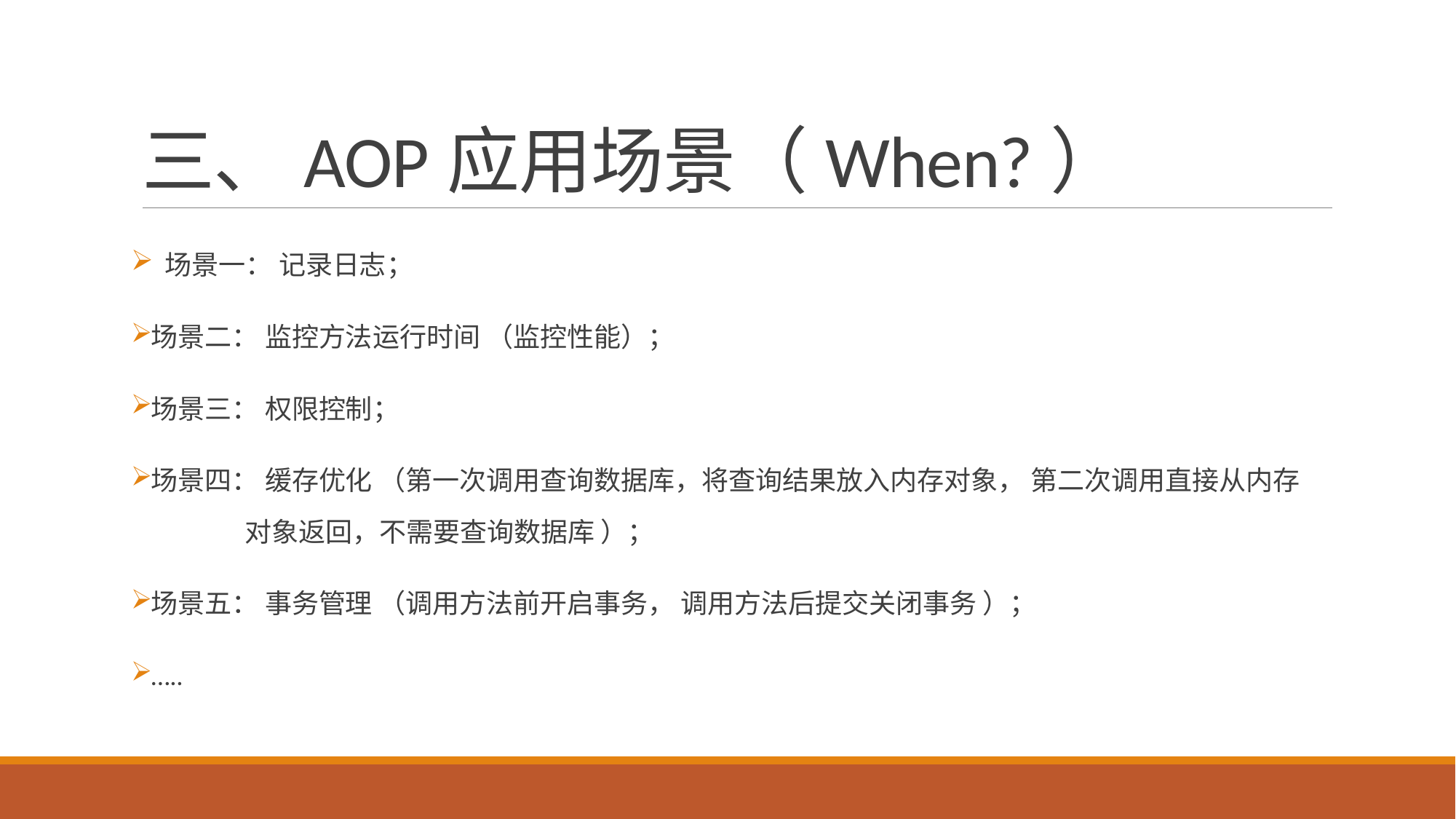

# 三、AOP应用场景（When?）
 场景一： 记录日志；
场景二： 监控方法运行时间 （监控性能）；
场景三： 权限控制；
场景四： 缓存优化 （第一次调用查询数据库，将查询结果放入内存对象， 第二次调用直接从内存   	对象返回，不需要查询数据库 ）；
场景五： 事务管理 （调用方法前开启事务， 调用方法后提交关闭事务 ）；
…..